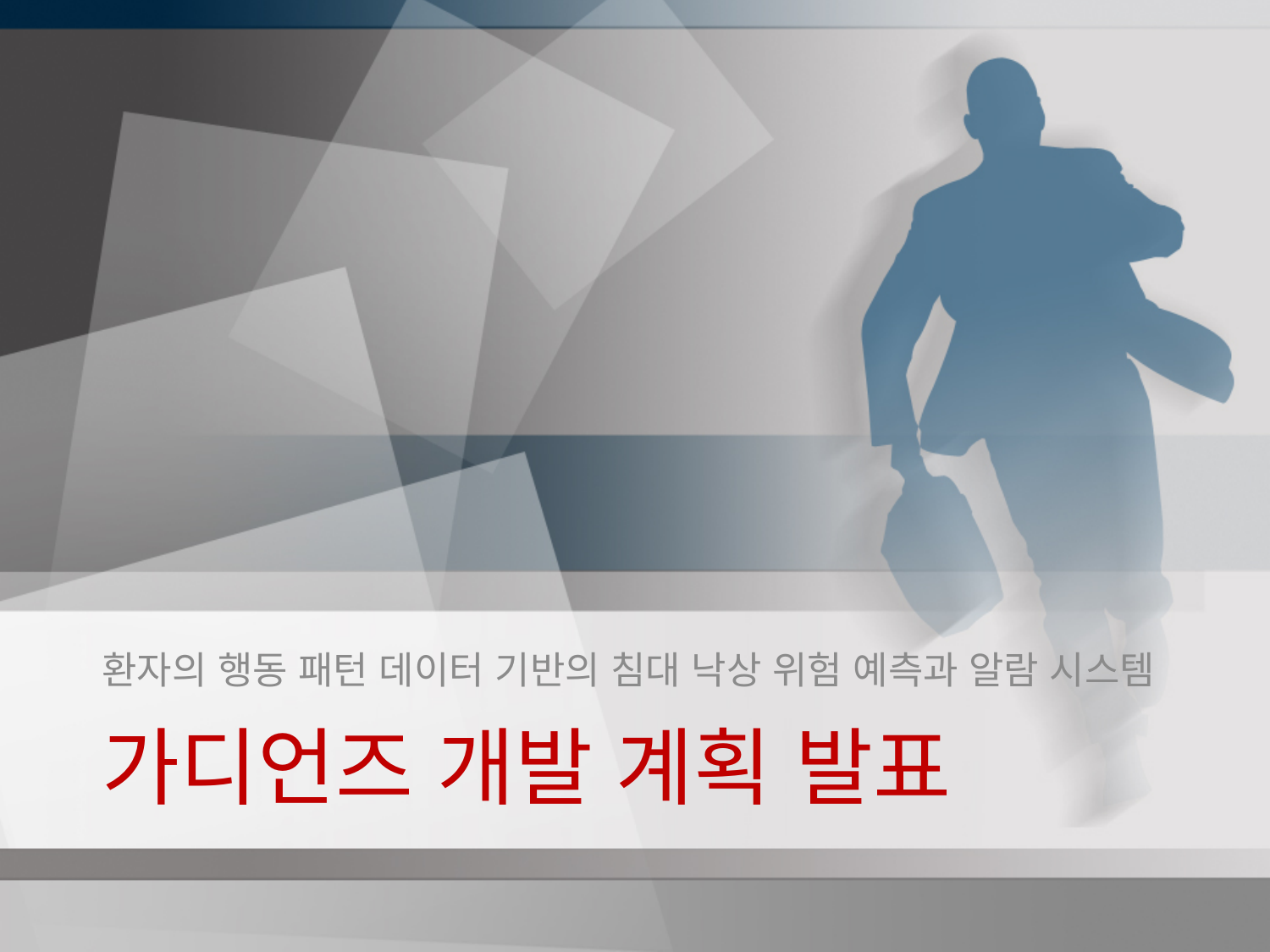

환자의 행동 패턴 데이터 기반의 침대 낙상 위험 예측과 알람 시스템
# 가디언즈 개발 계획 발표